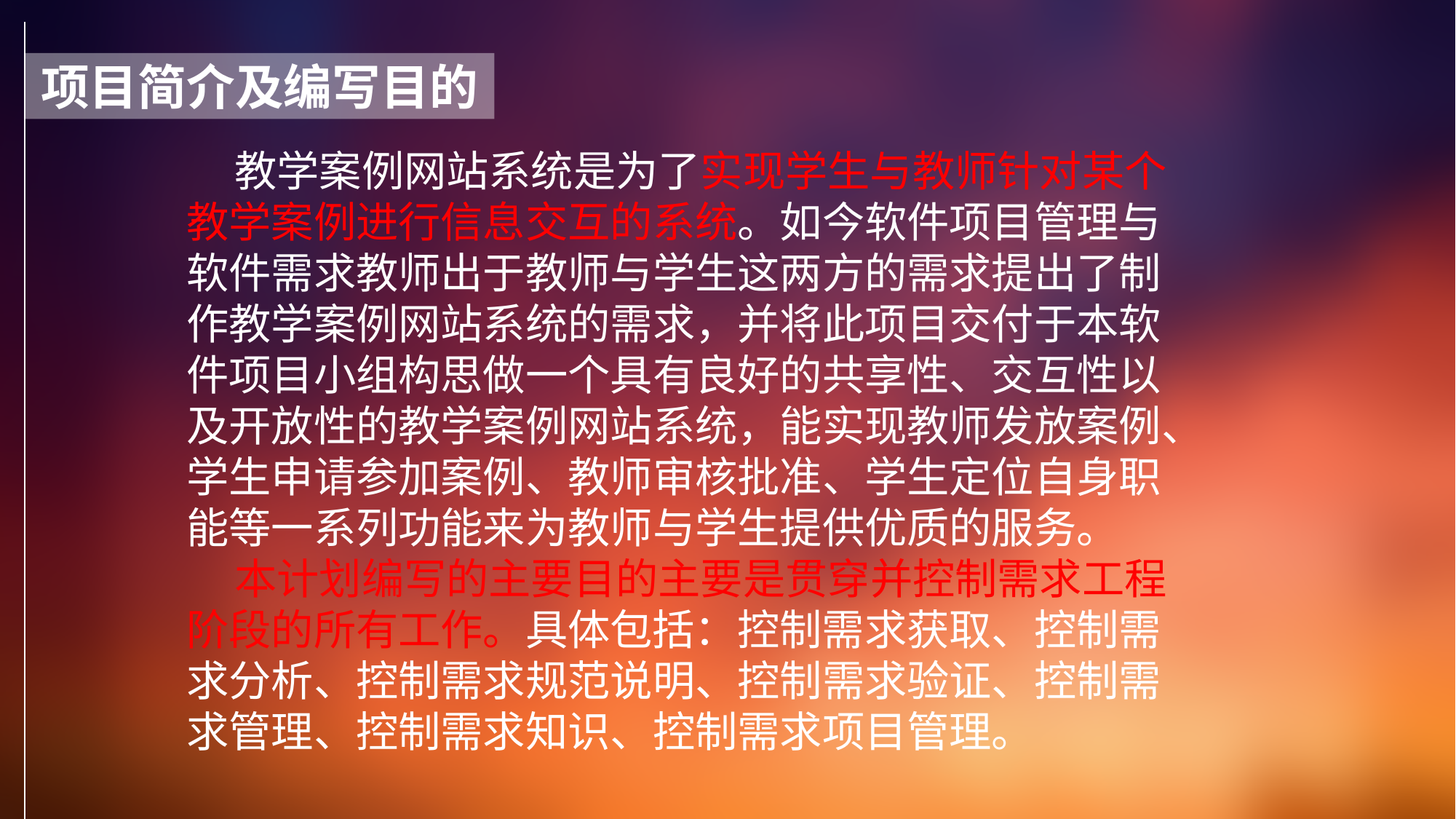

项目简介及编写目的
    教学案例网站系统是为了实现学生与教师针对某个教学案例进行信息交互的系统。如今软件项目管理与软件需求教师出于教师与学生这两方的需求提出了制作教学案例网站系统的需求，并将此项目交付于本软件项目小组构思做一个具有良好的共享性、交互性以及开放性的教学案例网站系统，能实现教师发放案例、学生申请参加案例、教师审核批准、学生定位自身职能等一系列功能来为教师与学生提供优质的服务。
    本计划编写的主要目的主要是贯穿并控制需求工程阶段的所有工作。具体包括：控制需求获取、控制需求分析、控制需求规范说明、控制需求验证、控制需求管理、控制需求知识、控制需求项目管理。